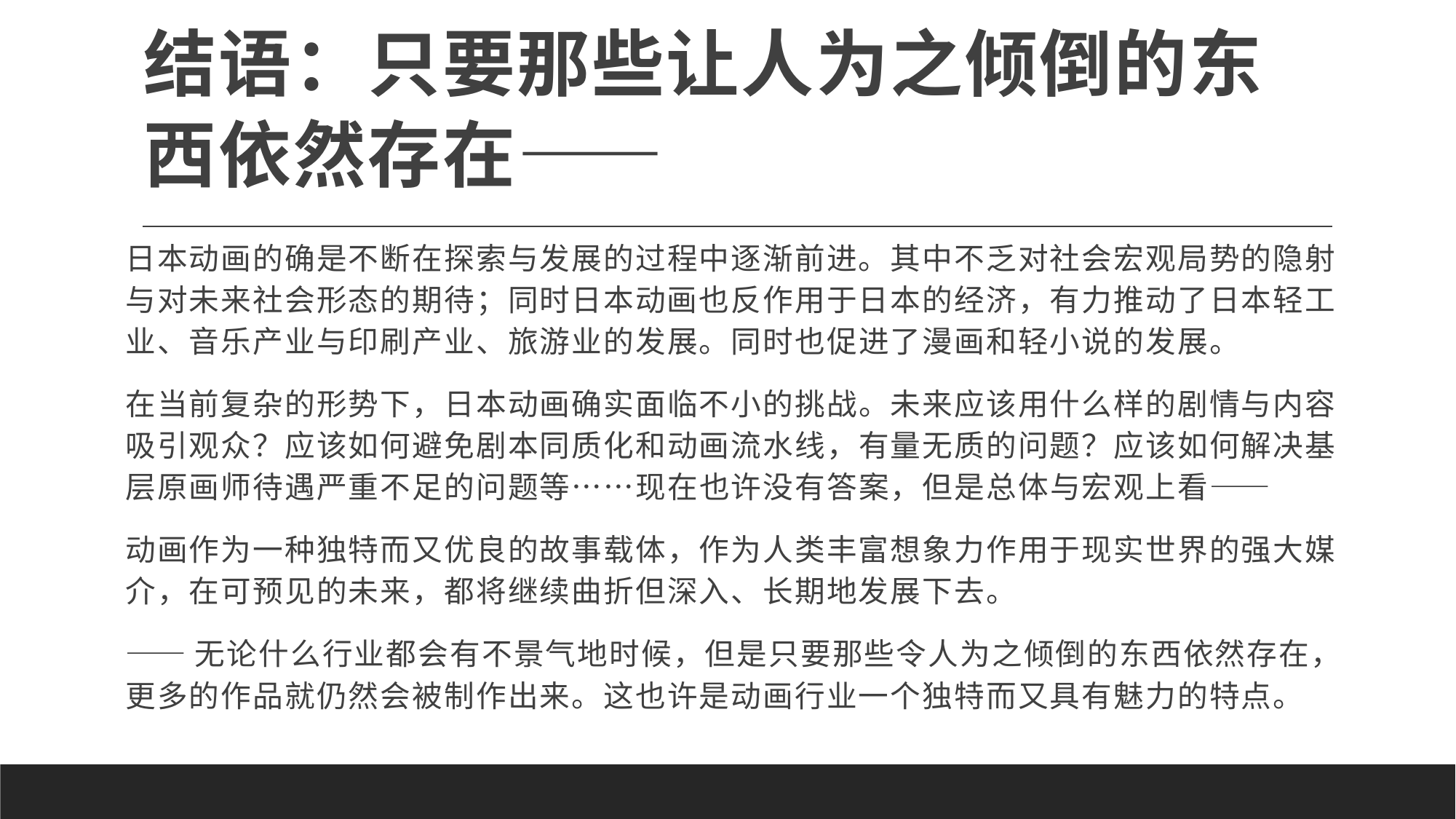

# 结语：只要那些让人为之倾倒的东西依然存在——
日本动画的确是不断在探索与发展的过程中逐渐前进。其中不乏对社会宏观局势的隐射与对未来社会形态的期待；同时日本动画也反作用于日本的经济，有力推动了日本轻工业、音乐产业与印刷产业、旅游业的发展。同时也促进了漫画和轻小说的发展。
在当前复杂的形势下，日本动画确实面临不小的挑战。未来应该用什么样的剧情与内容吸引观众？应该如何避免剧本同质化和动画流水线，有量无质的问题？应该如何解决基层原画师待遇严重不足的问题等……现在也许没有答案，但是总体与宏观上看——
动画作为一种独特而又优良的故事载体，作为人类丰富想象力作用于现实世界的强大媒介，在可预见的未来，都将继续曲折但深入、长期地发展下去。
——无论什么行业都会有不景气地时候，但是只要那些令人为之倾倒的东西依然存在，更多的作品就仍然会被制作出来。这也许是动画行业一个独特而又具有魅力的特点。